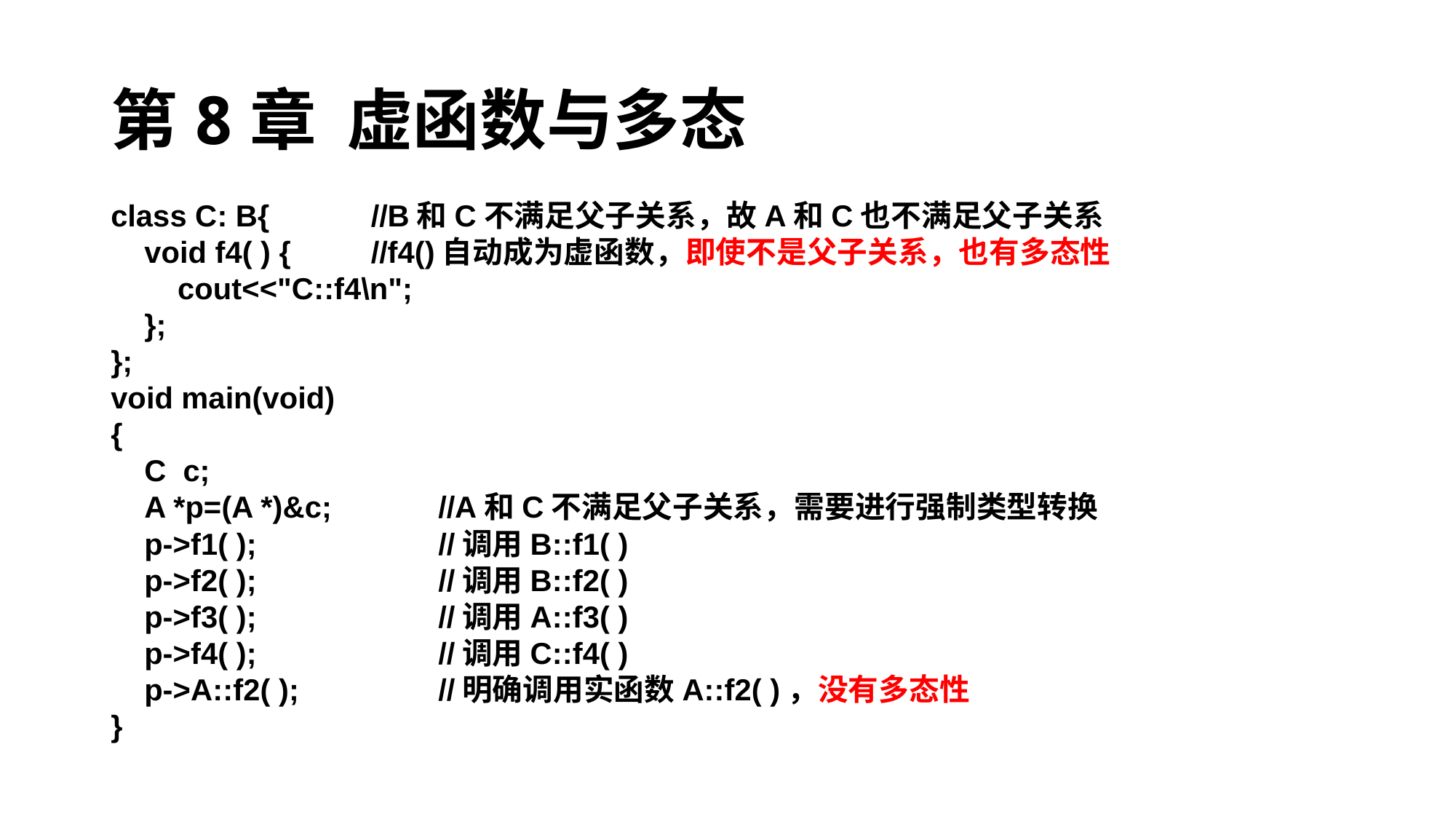

# 第8章  虚函数与多态
class C: B{	     //B和C不满足父子关系，故A和C也不满足父子关系
    void f4( ) { 	     //f4()自动成为虚函数，即使不是父子关系，也有多态性
        cout<<"C::f4\n";
    };
};
void main(void)
{
    C  c;
    A *p=(A *)&c;	//A和C不满足父子关系，需要进行强制类型转换
    p->f1( );		//调用B::f1( )
    p->f2( );		//调用B::f2( )
    p->f3( );		//调用A::f3( )
    p->f4( );		//调用C::f4( )
    p->A::f2( );		//明确调用实函数A::f2( )，没有多态性
}